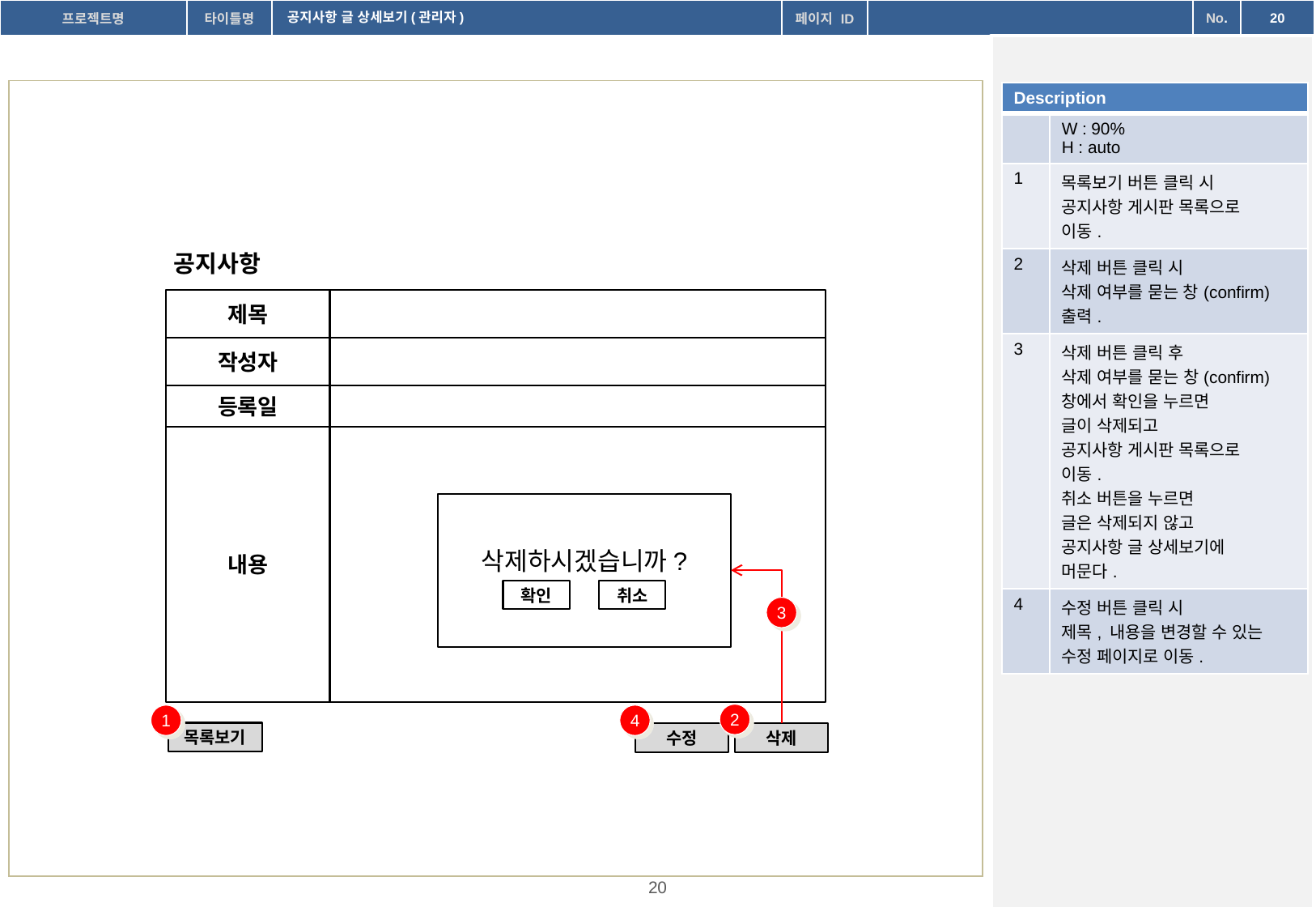

공지사항 글 상세보기(관리자)

| Description |  |
| --- | --- |
|  | W : 90% H : auto |
| 1 | 목록보기 버튼 클릭 시 공지사항 게시판 목록으로 이동. |
| 2 | 삭제 버튼 클릭 시 삭제 여부를 묻는 창(confirm) 출력. |
| 3 | 삭제 버튼 클릭 후 삭제 여부를 묻는 창(confirm) 창에서 확인을 누르면 글이 삭제되고 공지사항 게시판 목록으로 이동. 취소 버튼을 누르면 글은 삭제되지 않고 공지사항 글 상세보기에 머문다. |
| 4 | 수정 버튼 클릭 시 제목, 내용을 변경할 수 있는 수정 페이지로 이동. |
공지사항
제목

작성자

등록일

내용

삭제하시겠습니까?

확인
취소
3
2
1
4
목록보기
수정
삭제